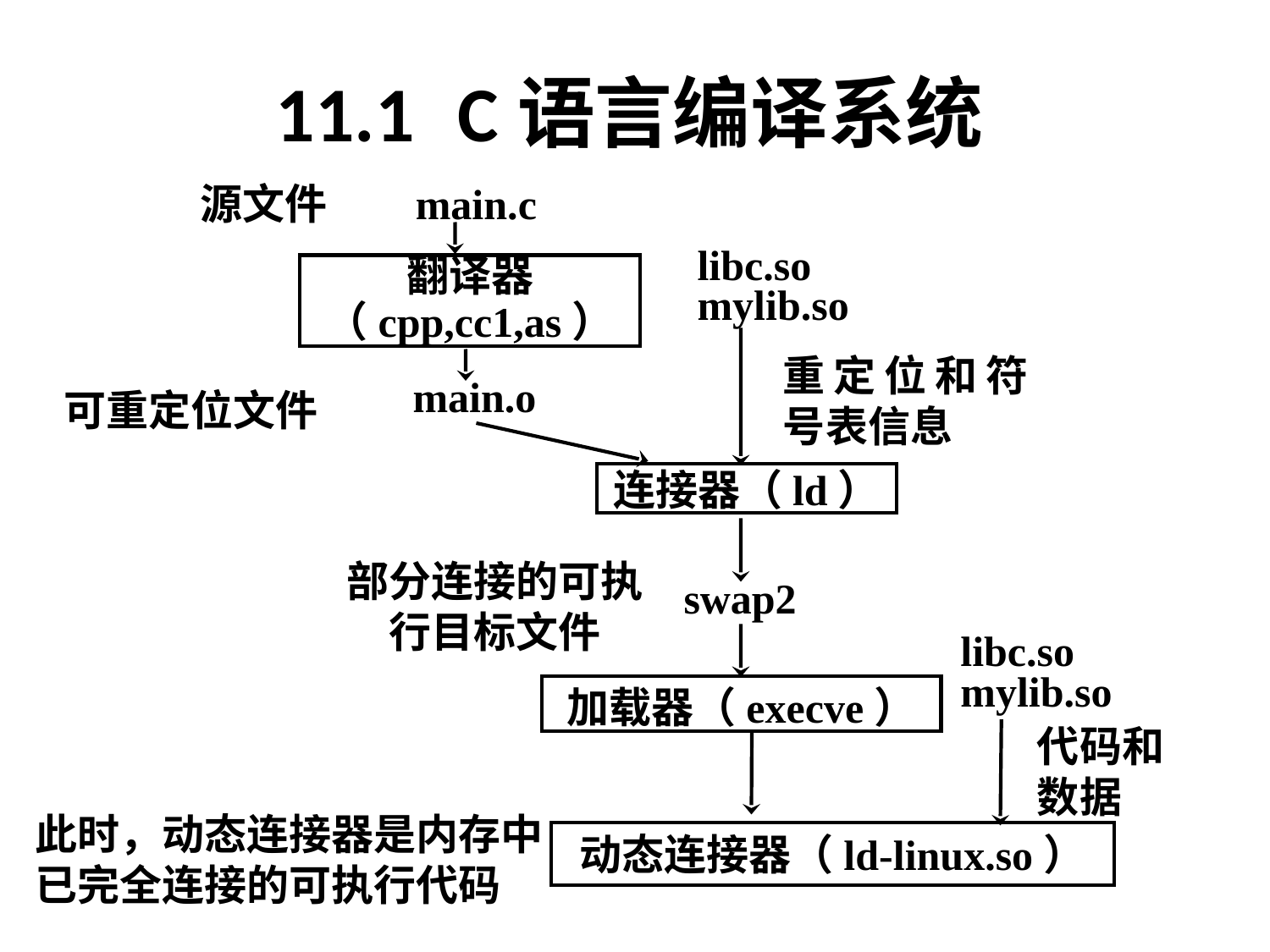

# 11.1  C语言编译系统
源文件
main.c

libc.so
mylib.so
翻译器
（cpp,cc1,as）

重定位和符号表信息
main.o
可重定位文件

连接器（ld）

部分连接的可执行目标文件
swap2

libc.so
mylib.so
加载器（execve）
代码和
数据

此时，动态连接器是内存中已完全连接的可执行代码
动态连接器（ld-linux.so）